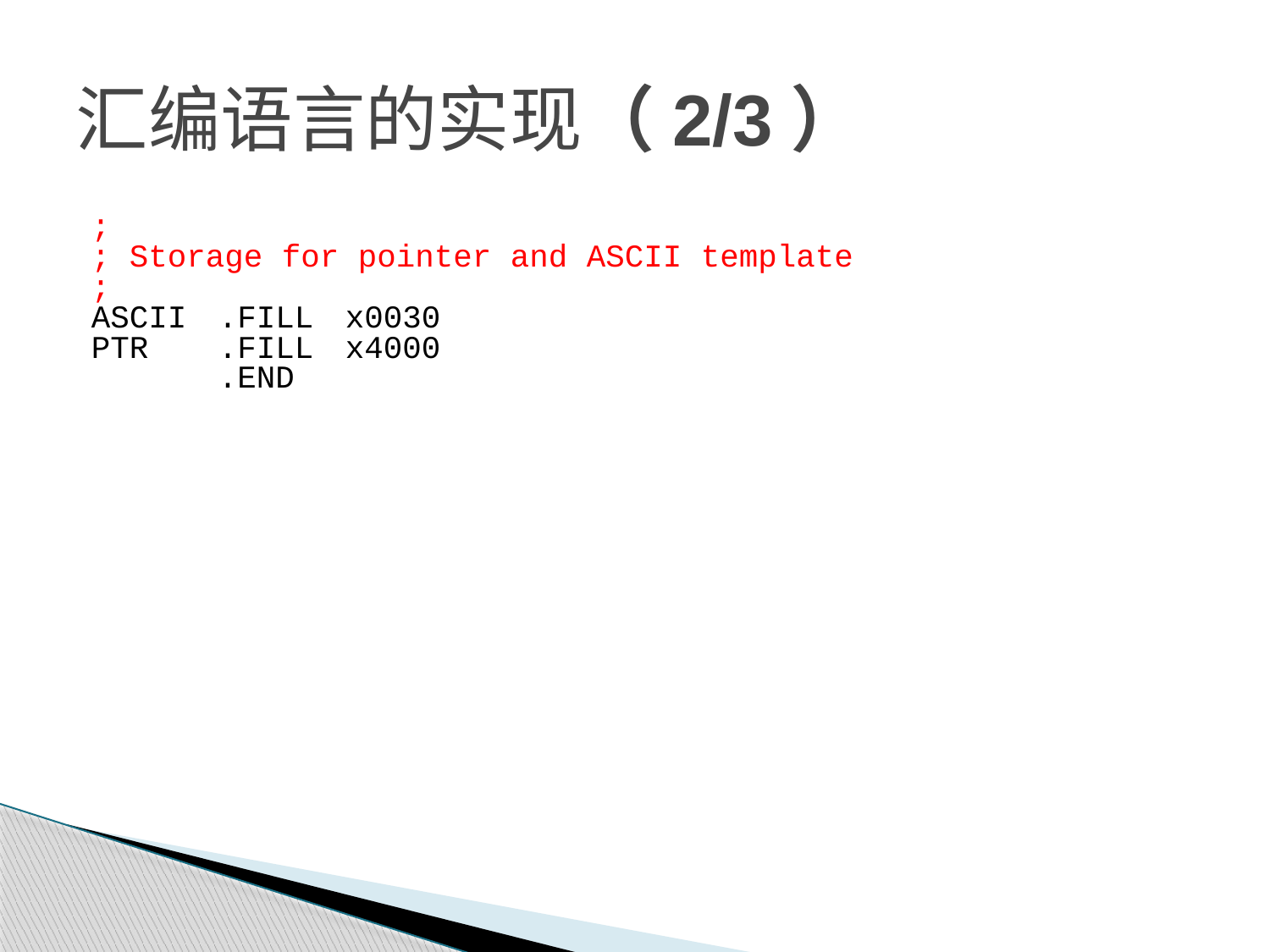

# 汇编语言的实现（2/3）
;
; Storage for pointer and ASCII template
;
ASCII	.FILL	x0030
PTR	.FILL	x4000
	.END